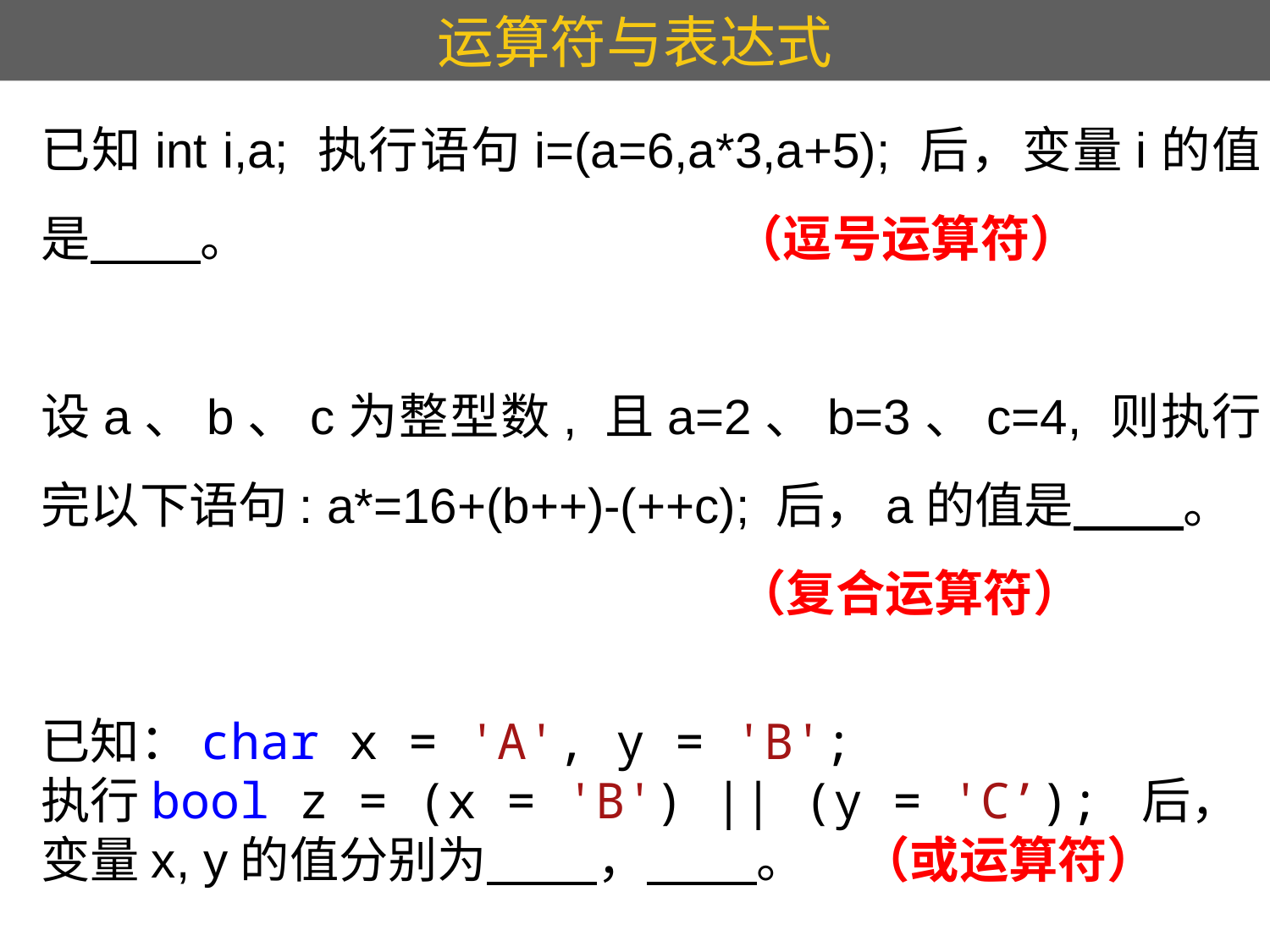

# 运算符与表达式
已知int i,a; 执行语句i=(a=6,a*3,a+5); 后，变量i的值是          。                                            （逗号运算符）

设a、b、c为整型数, 且a=2、b=3、c=4, 则执行完以下语句: a*=16+(b++)-(++c); 后，a的值是          。
                                                             （复合运算符）

已知：char x = 'A', y = 'B';
执行bool z = (x = 'B') || (y = 'C’); 后，
变量x, y的值分别为          ，          。     （或运算符）

4